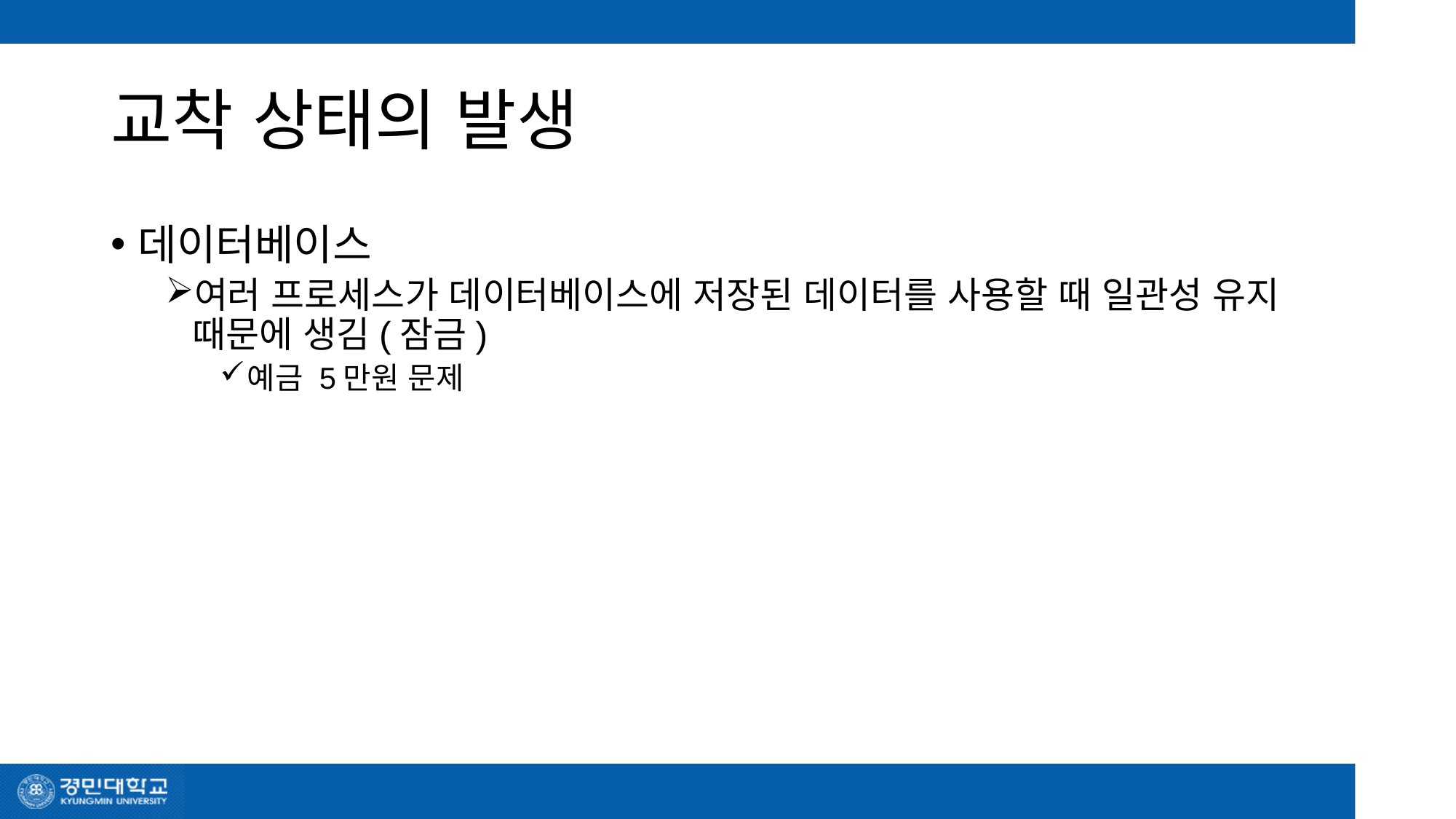

# 교착 상태의 발생
데이터베이스
여러 프로세스가 데이터베이스에 저장된 데이터를 사용할 때 일관성 유지 때문에 생김(잠금)
예금 5만원 문제